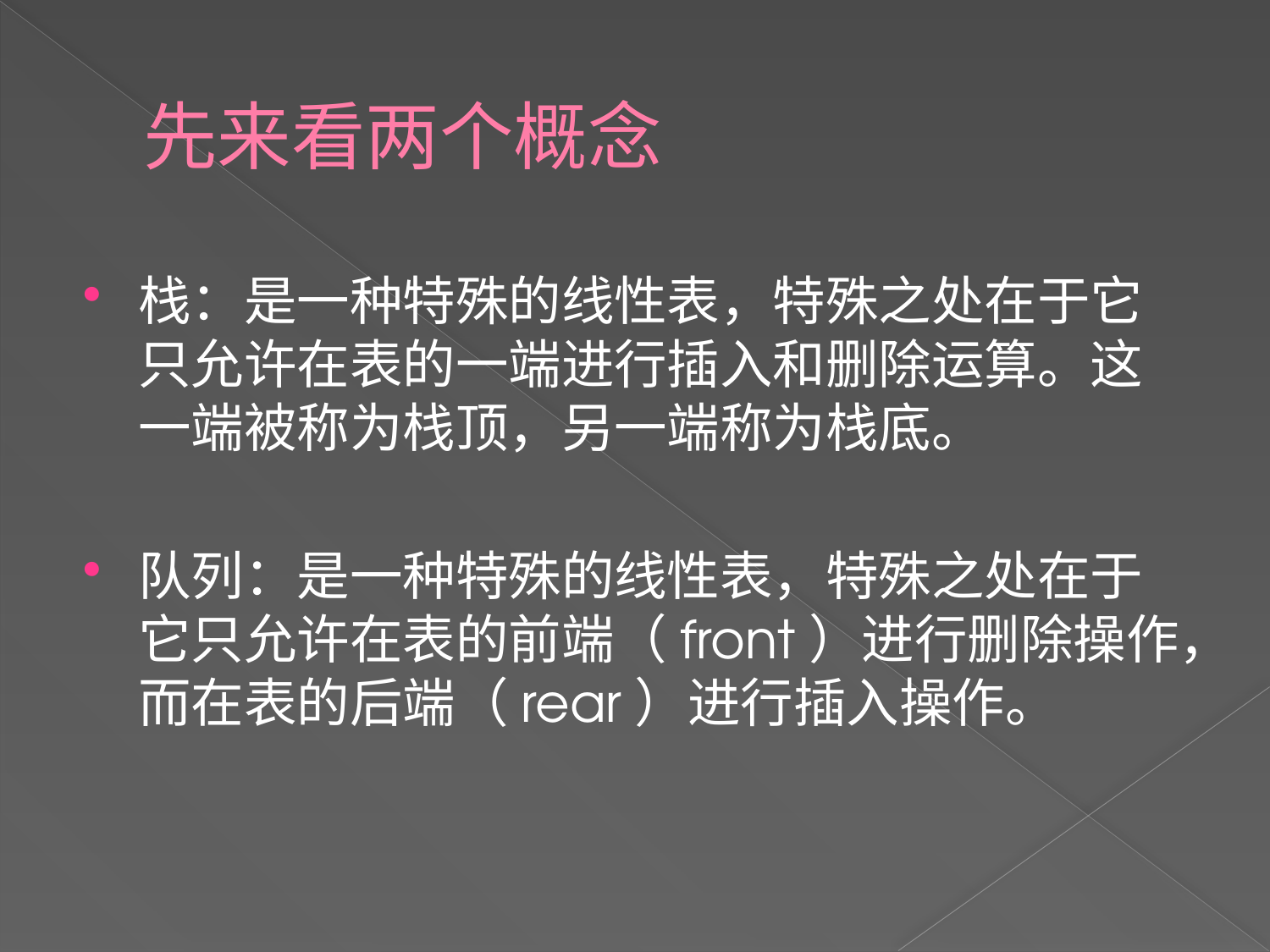

# 先来看两个概念
栈：是一种特殊的线性表，特殊之处在于它只允许在表的一端进行插入和删除运算。这一端被称为栈顶，另一端称为栈底。

队列：是一种特殊的线性表，特殊之处在于它只允许在表的前端（front）进行删除操作，而在表的后端（rear）进行插入操作。